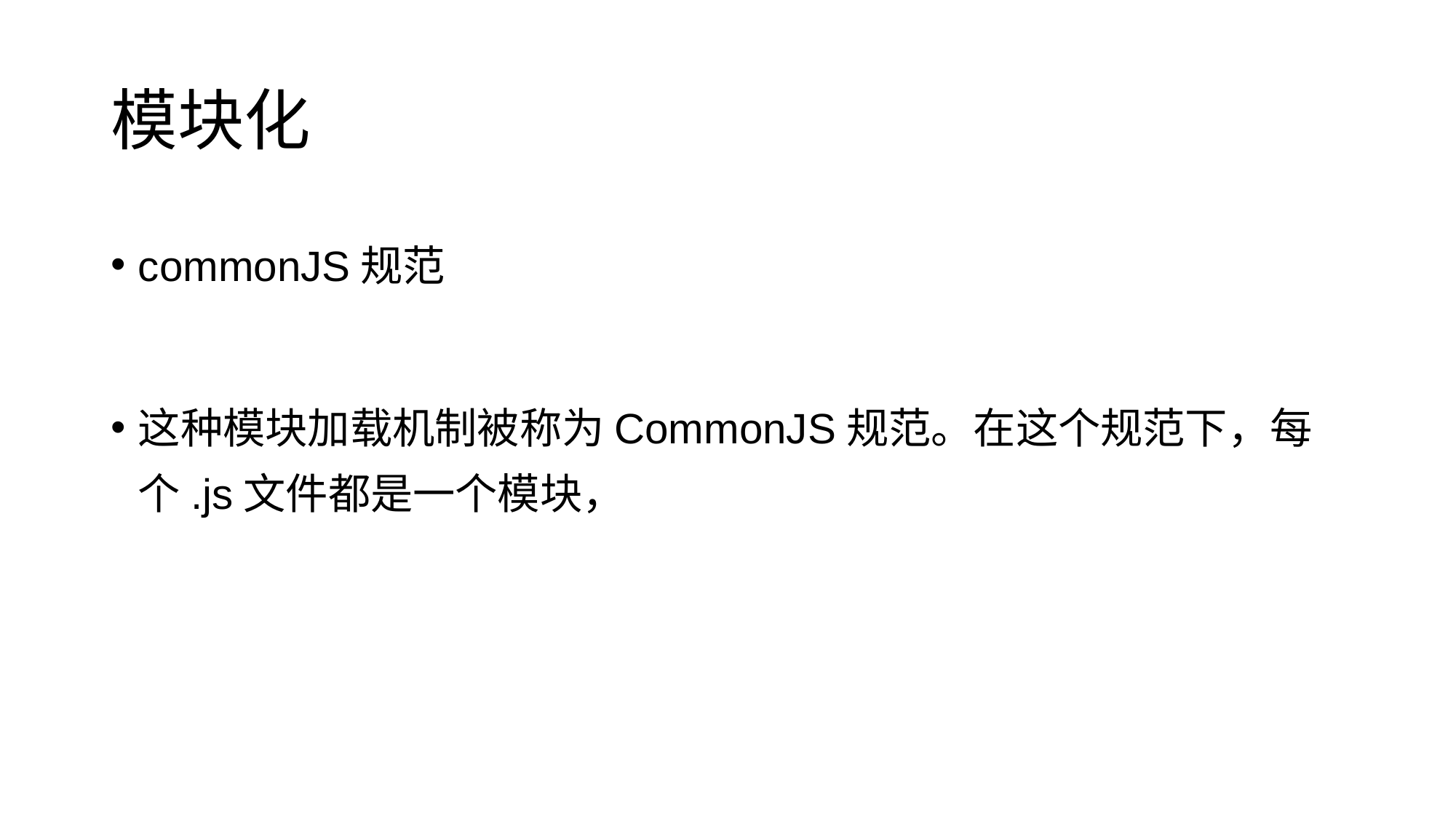

# 模块化
commonJS规范

这种模块加载机制被称为CommonJS规范。在这个规范下，每个.js文件都是一个模块，